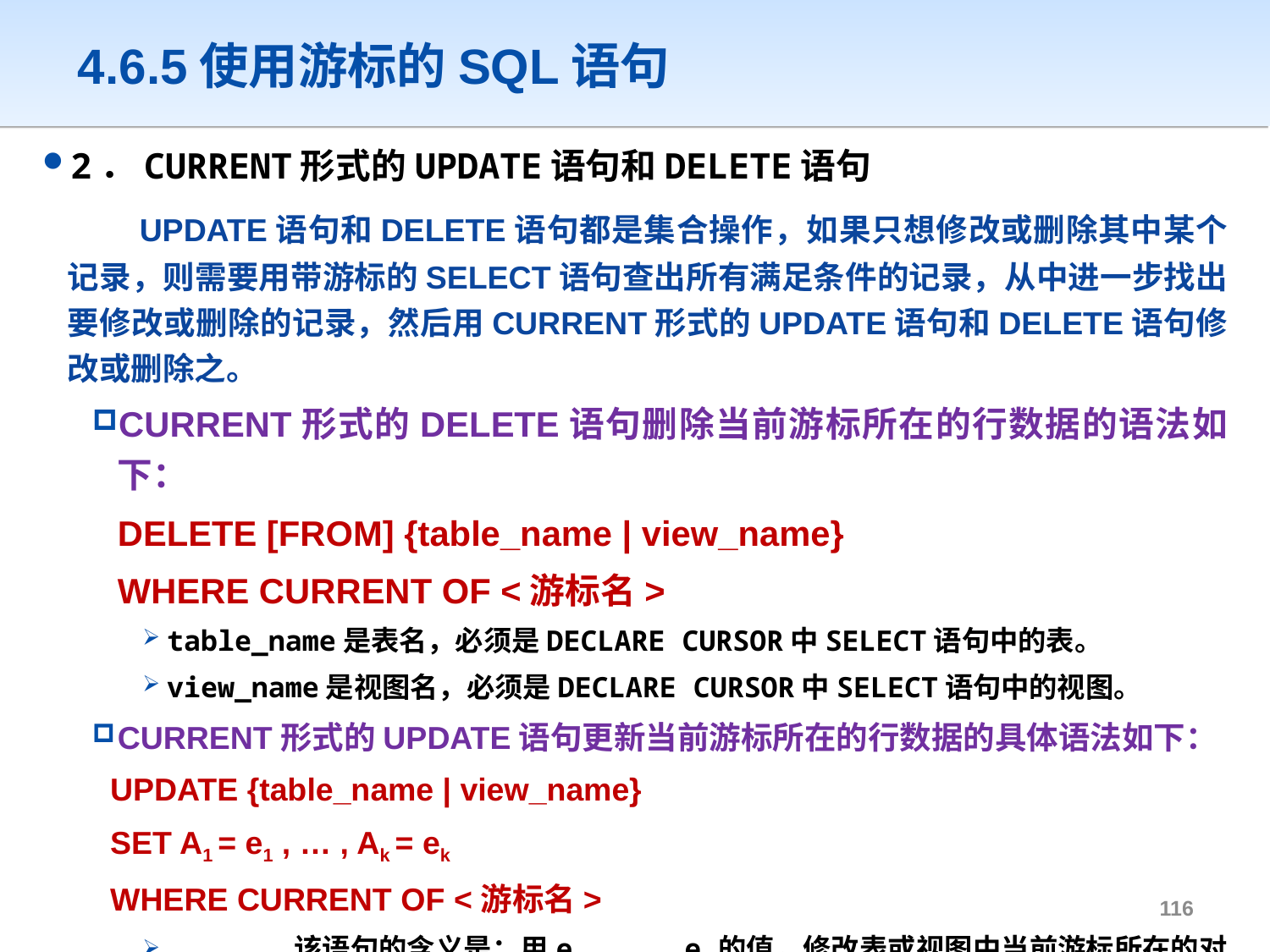

# 4.6.5使用游标的SQL语句
2．CURRENT形式的UPDATE语句和DELETE语句
	   UPDATE语句和DELETE语句都是集合操作，如果只想修改或删除其中某个记录，则需要用带游标的SELECT语句查出所有满足条件的记录，从中进一步找出要修改或删除的记录，然后用CURRENT形式的UPDATE语句和DELETE语句修改或删除之。
CURRENT形式的DELETE语句删除当前游标所在的行数据的语法如下：
	DELETE [FROM] {table_name | view_name}
	WHERE CURRENT OF <游标名>
table_name是表名，必须是DECLARE CURSOR中SELECT语句中的表。
view_name是视图名，必须是DECLARE CURSOR中SELECT语句中的视图。
CURRENT形式的UPDATE语句更新当前游标所在的行数据的具体语法如下：
  UPDATE {table_name | view_name}
  SET A1 = e1 , … , Ak = ek
  WHERE CURRENT OF <游标名>
	该语句的含义是：用e1, … , ek的值，修改表或视图中当前游标所在的对应行属性A1, … , Ak的值。

116